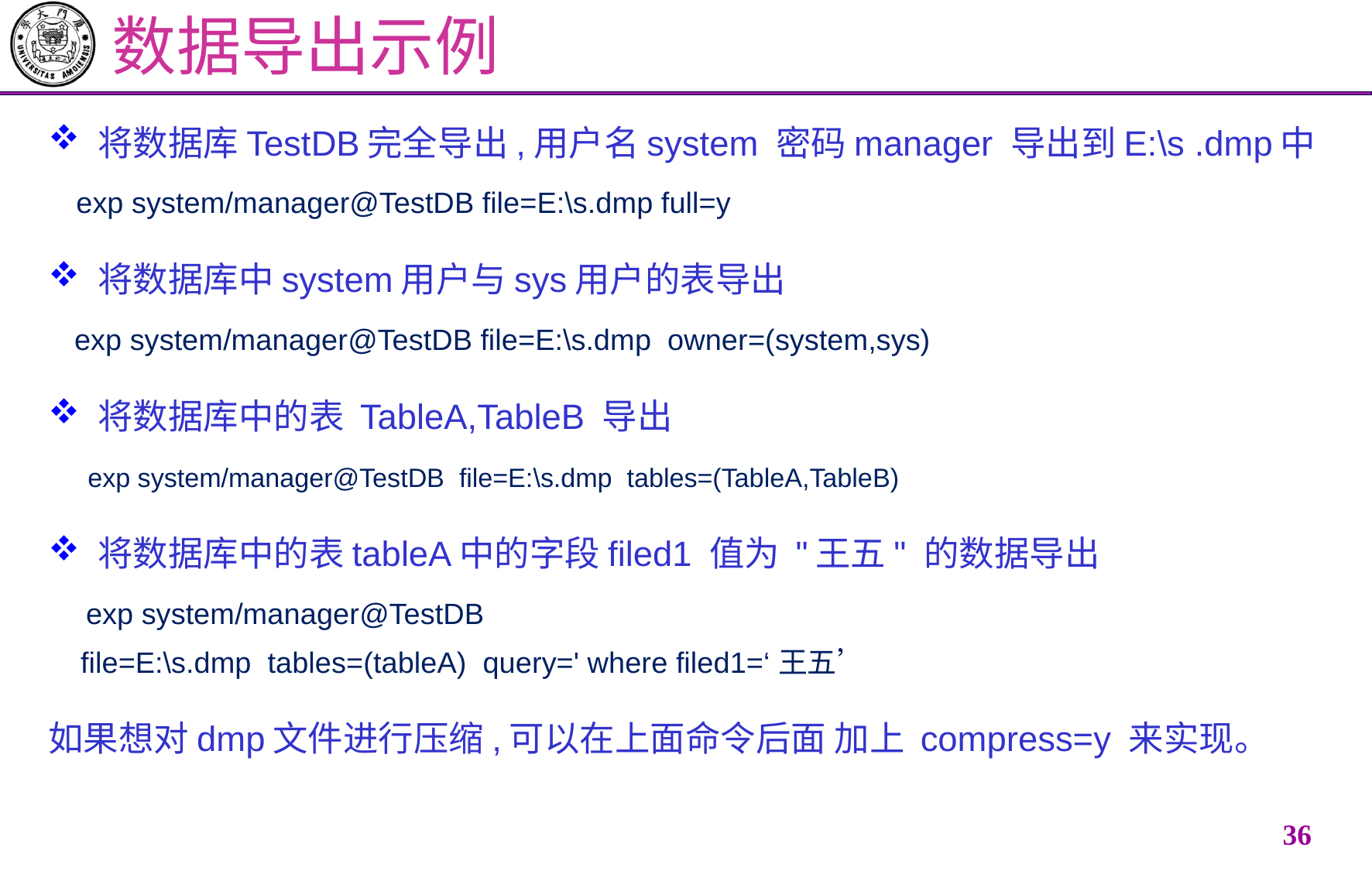

# 数据导出示例
 将数据库TestDB完全导出,用户名system 密码manager 导出到E:\s .dmp中
   exp system/manager@TestDB file=E:\s.dmp full=y

 将数据库中system用户与sys用户的表导出
   exp system/manager@TestDB file=E:\s.dmp  owner=(system,sys)

 将数据库中的表 TableA,TableB 导出
    exp system/manager@TestDB  file=E:\s.dmp  tables=(TableA,TableB)

 将数据库中的表tableA中的字段filed1 值为 "王五" 的数据导出
    exp system/manager@TestDB
    file=E:\s.dmp  tables=(tableA)  query=' where filed1=‘王五’

如果想对dmp文件进行压缩,可以在上面命令后面 加上 compress=y 来实现。
36